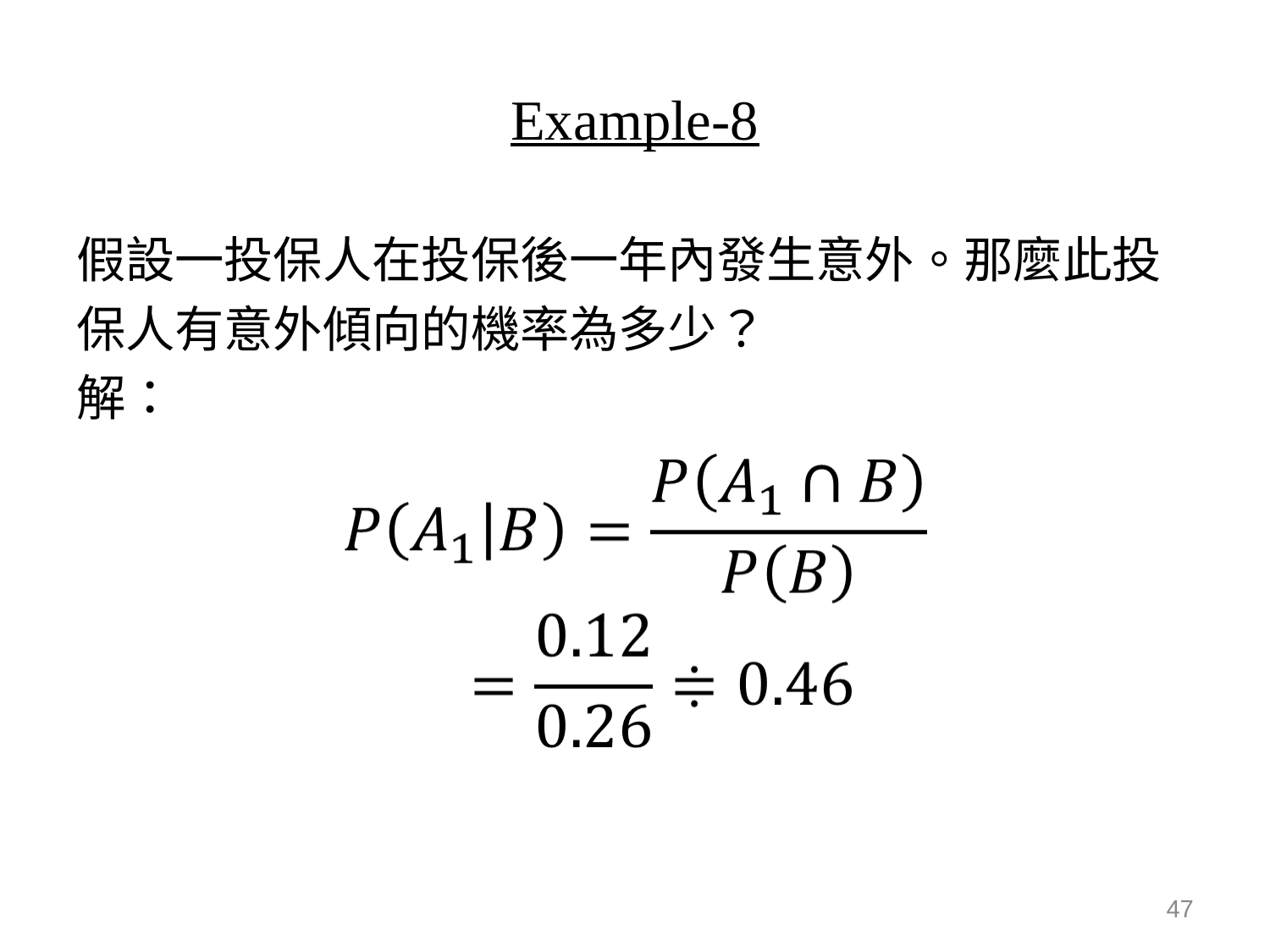

# Example-8
假設一投保人在投保後一年內發生意外。那麼此投
保人有意外傾向的機率為多少？
解：

47